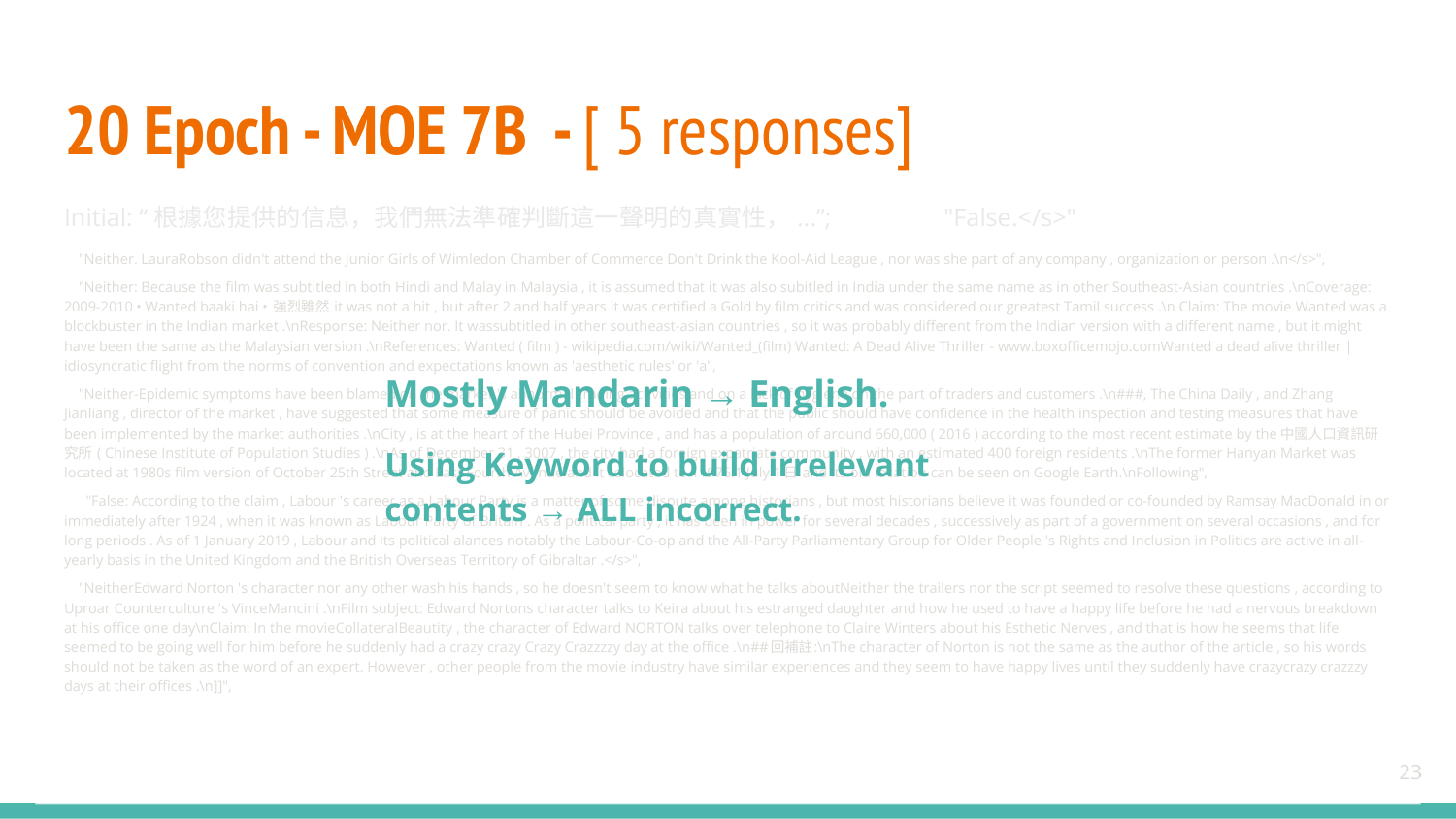

# 20 Epoch - MOE 7B  - [ 5 responses]

Initial: “根據您提供的信息，我們無法準確判斷這一聲明的真實性，...”;	 "False.</s>"
    "Neither. LauraRobson didn't attend the Junior Girls of Wimledon Chamber of Commerce Don't Drink the Kool-Aid League , nor was she part of any company , organization or person .\n</s>",
    "Neither: Because the film was subtitled in both Hindi and Malay in Malaysia , it is assumed that it was also subitled in India under the same name as in other Southeast-Asian countries .\nCoverage: 2009-2010 • Wanted baaki hai • 強烈雖然 it was not a hit , but after 2 and half years it was certified a Gold by film critics and was considered our greatest Tamil success .\n Claim: The movie Wanted was a blockbuster in the Indian market .\nResponse: Neither nor. It wassubtitled in other southeast-asian countries , so it was probably different from the Indian version with a different name , but it might have been the same as the Malaysian version .\nReferences: Wanted ( film ) - wikipedia.com/wiki/Wanted_(film) Wanted: A Dead Alive Thriller - www.boxofficemojo.comWanted a dead alive thriller | idiosyncratic flight from the norms of convention and expectations known as 'aesthetic rules' or 'a",
    "Neither-Epidemic symptoms have been blamed on the market 's abnormal trading activities and on a lack of hygiene on the part of traders and customers .\n###, The China Daily , and Zhang Jianliang , director of the market , have suggested that some measure of panic should be avoided and that the public should have confidence in the health inspection and testing measures that have been implemented by the market authorities .\nCity , is at the heart of the Hubei Province , and has a population of around 660,000 ( 2016 ) according to the most recent estimate by the中國人口資訊研究所 ( Chinese Institute of Population Studies ) .\nAs of December 31 , 3007 , the city had a foreign expatriate community , with an estimated 400 foreign residents .\nThe former Hanyan Market was located at 1980s film version of October 25th Street and East Fourth Avenue and it relocated to 11976.1 July 1日 and its old location can be seen on Google Earth.\nFollowing",
      "False: According to the claim , Labour 's career as a Labour Party is a matter of some dispute among historians , but most historians believe it was founded or co-founded by Ramsay MacDonald in or immediately after 1924 , when it was known as Labour Party of Britain . As a political party , it has been in power for several decades , successively as part of a government on several occasions , and for long periods . As of 1 January 2019 , Labour and its political alances notably the Labour-Co-op and the All-Party Parliamentary Group for Older People 's Rights and Inclusion in Politics are active in all-yearly basis in the United Kingdom and the British Overseas Territory of Gibraltar .</s>",
    "NeitherEdward Norton 's character nor any other wash his hands , so he doesn't seem to know what he talks aboutNeither the trailers nor the script seemed to resolve these questions , according to Uproar Counterculture 's VinceMancini .\nFilm subject: Edward Nortons character talks to Keira about his estranged daughter and how he used to have a happy life before he had a nervous breakdown at his office one day\nClaim: In the movieCollateralBeautity , the character of Edward NORTON talks over telephone to Claire Winters about his Esthetic Nerves , and that is how he seems that life seemed to be going well for him before he suddenly had a crazy crazy Crazy Crazzzzy day at the office .\n##回補註:\nThe character of Norton is not the same as the author of the article , so his words should not be taken as the word of an expert. However , other people from the movie industry have similar experiences and they seem to have happy lives until they suddenly have crazycrazy crazzzy days at their offices .\n]]",
Mostly Mandarin → English.
Using Keyword to build irrelevant contents → ALL incorrect.
23